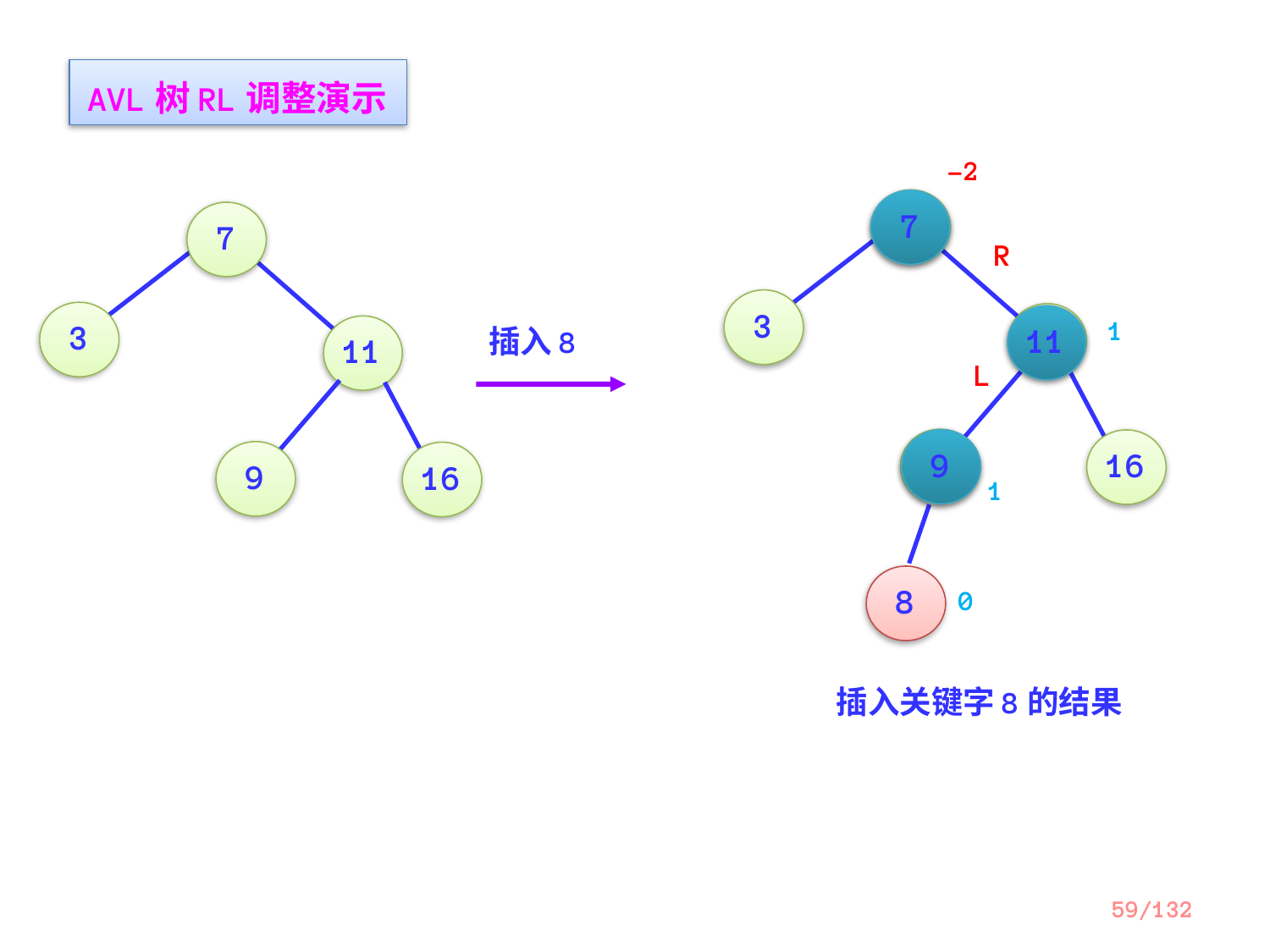

AVL树RL调整演示
-2
7

3
11

9
16

8
插入关键字8的结果
7
7
R

3
插入8

11
1
11
L

9
9
16
1
0
59/132